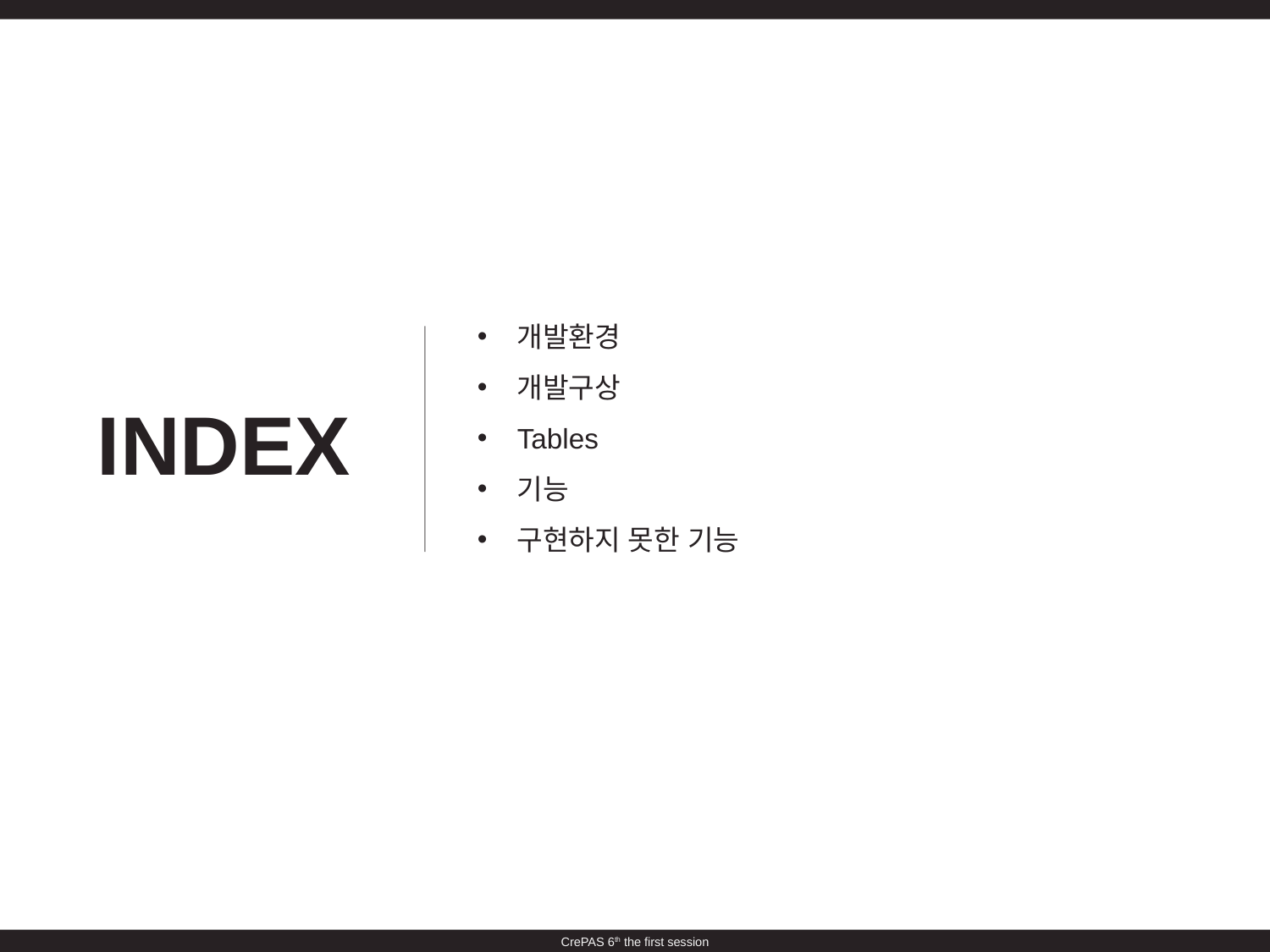

개발환경
개발구상
Tables
기능
구현하지 못한 기능
INDEX
CrePAS 6th the first session